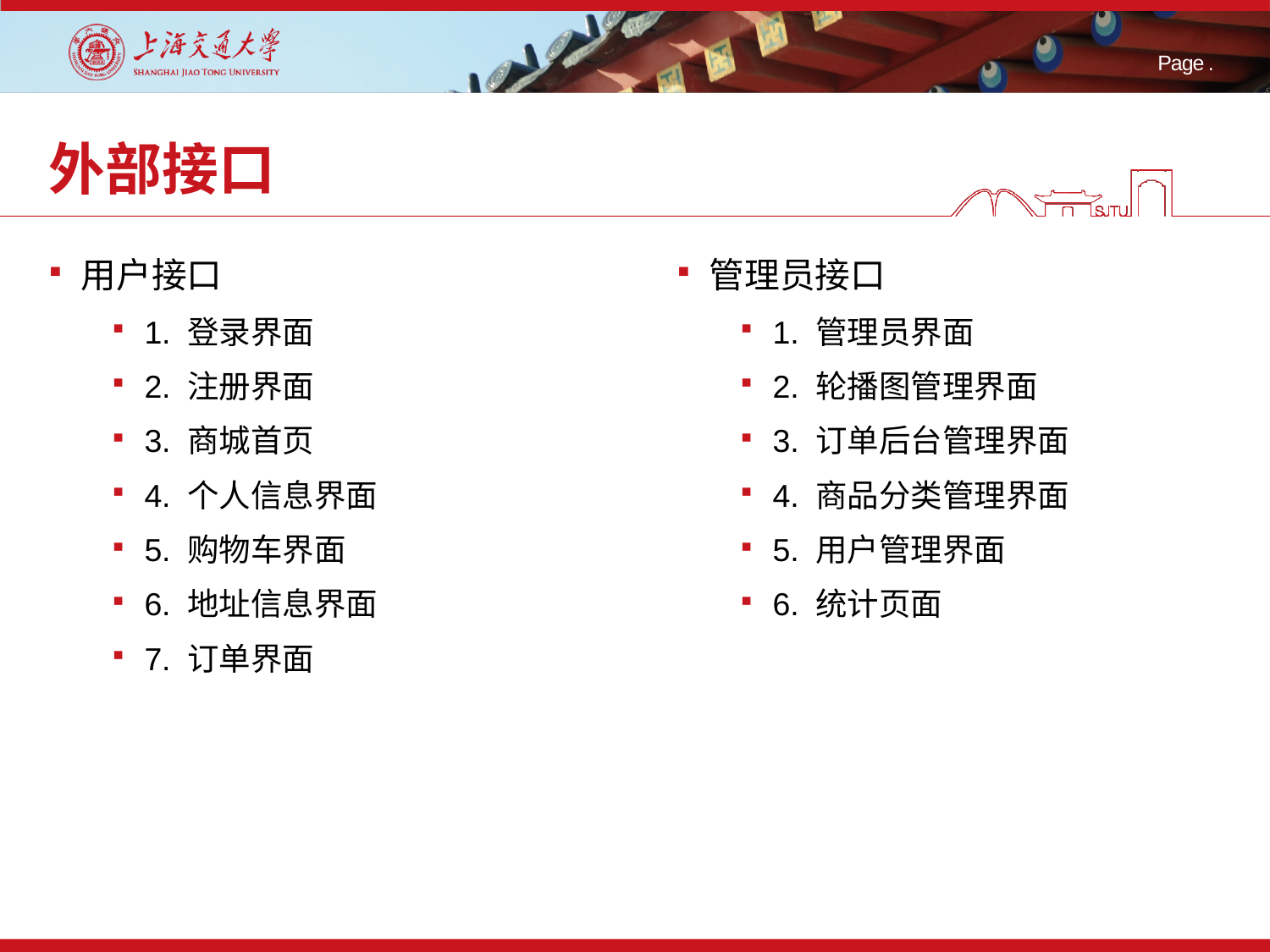

13
# 外部接口
用户接口
1. 登录界面
2. 注册界面
3. 商城首页
4. 个人信息界面
5. 购物车界面
6. 地址信息界面
7. 订单界面
管理员接口
1. 管理员界面
2. 轮播图管理界面
3. 订单后台管理界面
4. 商品分类管理界面
5. 用户管理界面
6. 统计页面